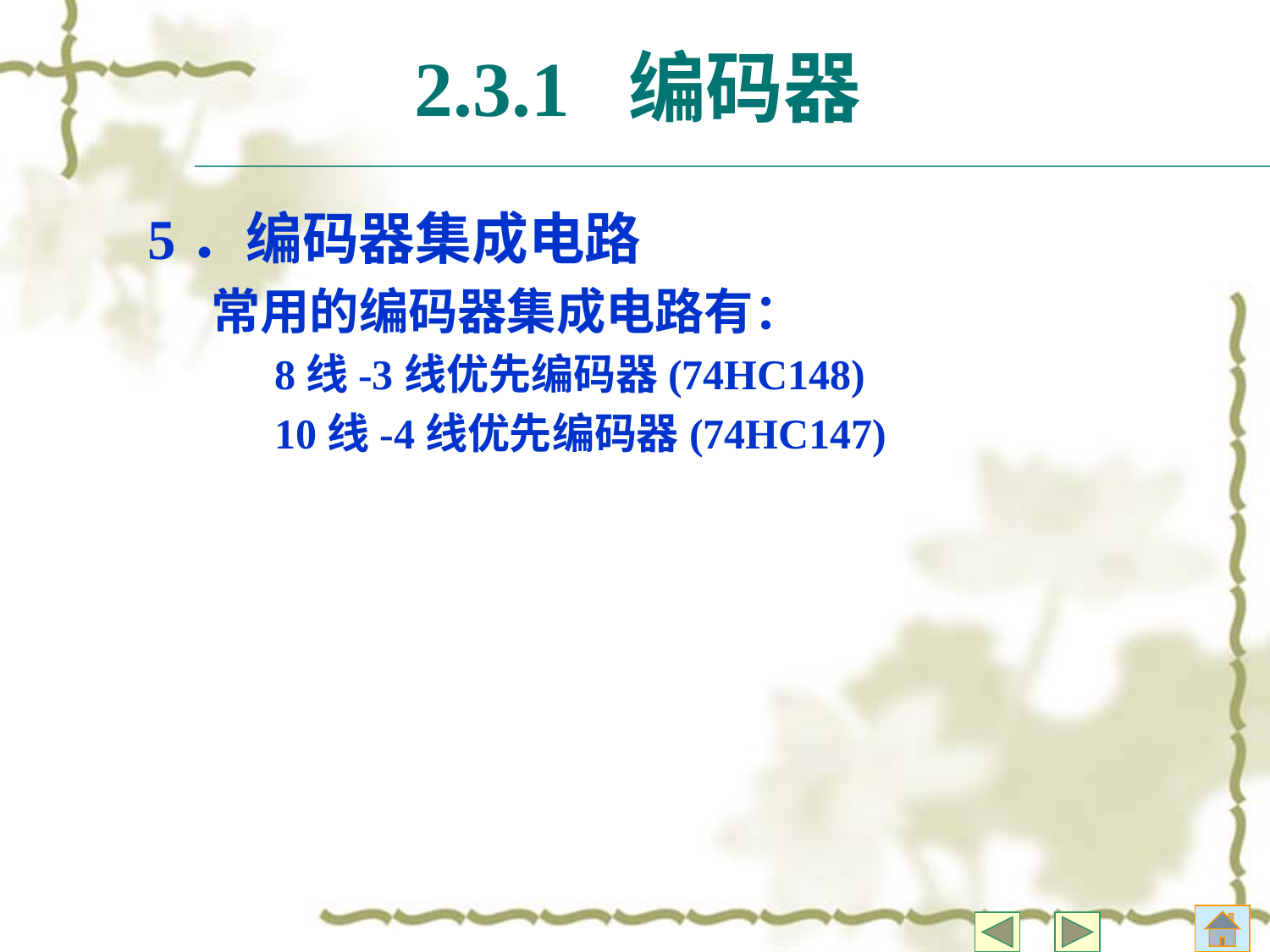

# 2.3.1  编码器
5．编码器集成电路
常用的编码器集成电路有：
8线-3线优先编码器(74HC148)
10线-4线优先编码器(74HC147)